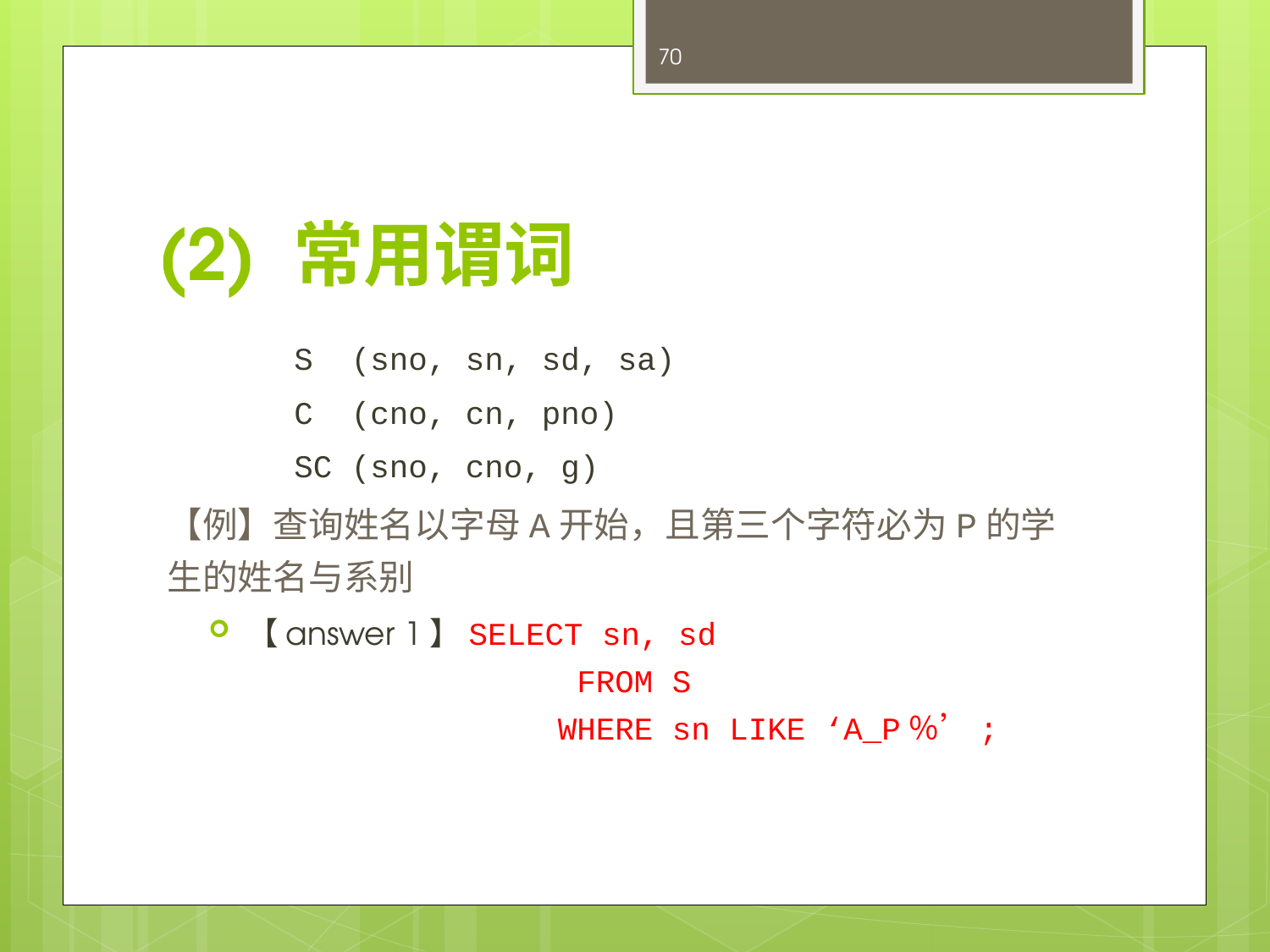

70
# (2) 常用谓词
	S  (sno, sn, sd, sa)
	C  (cno, cn, pno)
	SC (sno, cno, g)
【例】查询姓名以字母A开始，且第三个字符必为P的学生的姓名与系别
【answer 1】SELECT sn, sd
		    FROM S
		   WHERE sn LIKE ‘A_P％’;